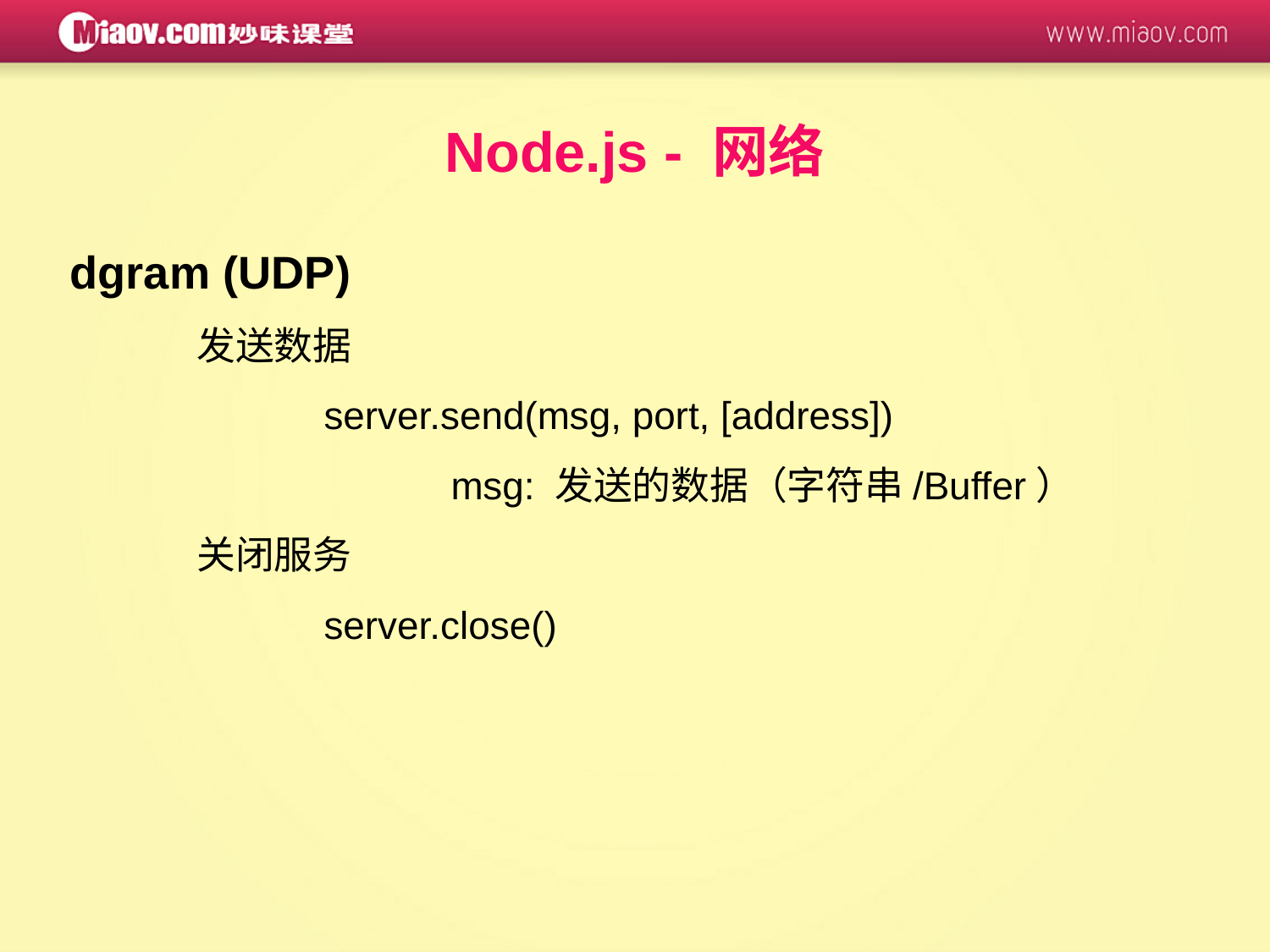

Node.js - 网络
dgram (UDP)
	发送数据
		server.send(msg, port, [address])
			msg: 发送的数据（字符串/Buffer）
	关闭服务
		server.close()